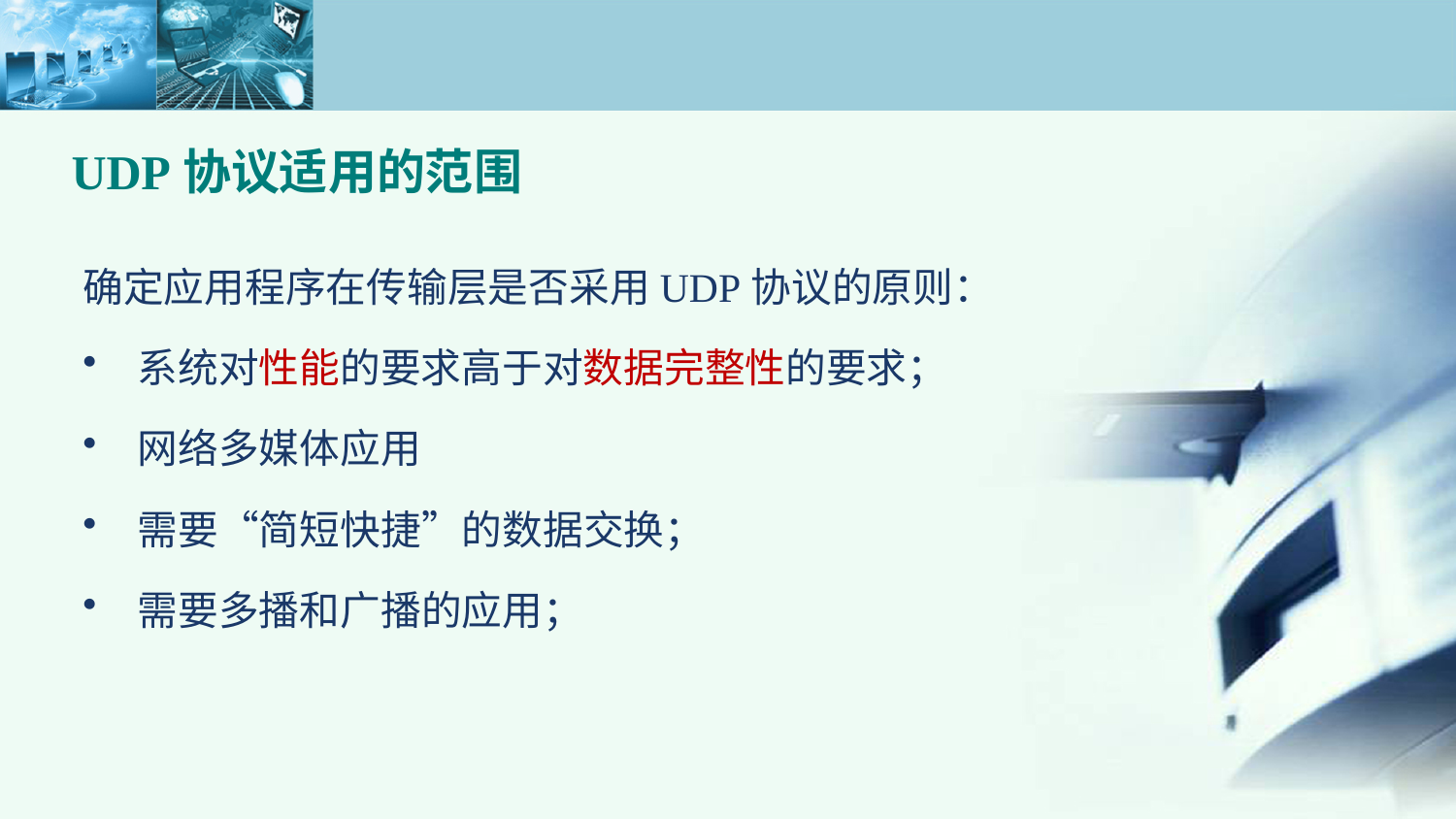

UDP协议适用的范围
确定应用程序在传输层是否采用UDP协议的原则：
系统对性能的要求高于对数据完整性的要求；
网络多媒体应用
需要“简短快捷”的数据交换；
需要多播和广播的应用；